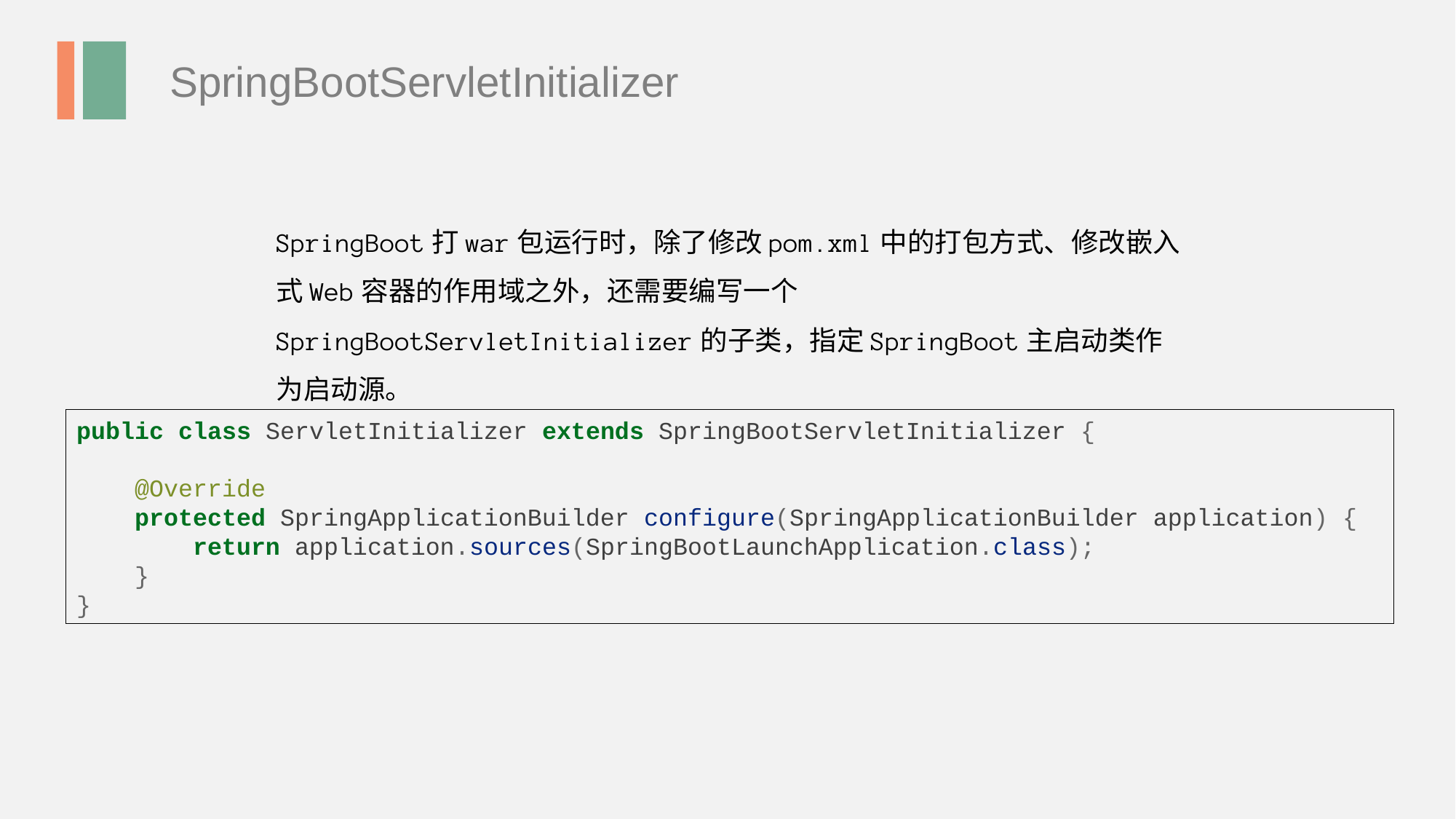

SpringBootServletInitializer
SpringBoot打war包运行时，除了修改pom.xml中的打包方式、修改嵌入式Web容器的作用域之外，还需要编写一个SpringBootServletInitializer的子类，指定SpringBoot主启动类作为启动源。
public class ServletInitializer extends SpringBootServletInitializer {
    @Override
    protected SpringApplicationBuilder configure(SpringApplicationBuilder application) {
        return application.sources(SpringBootLaunchApplication.class);
    }
}